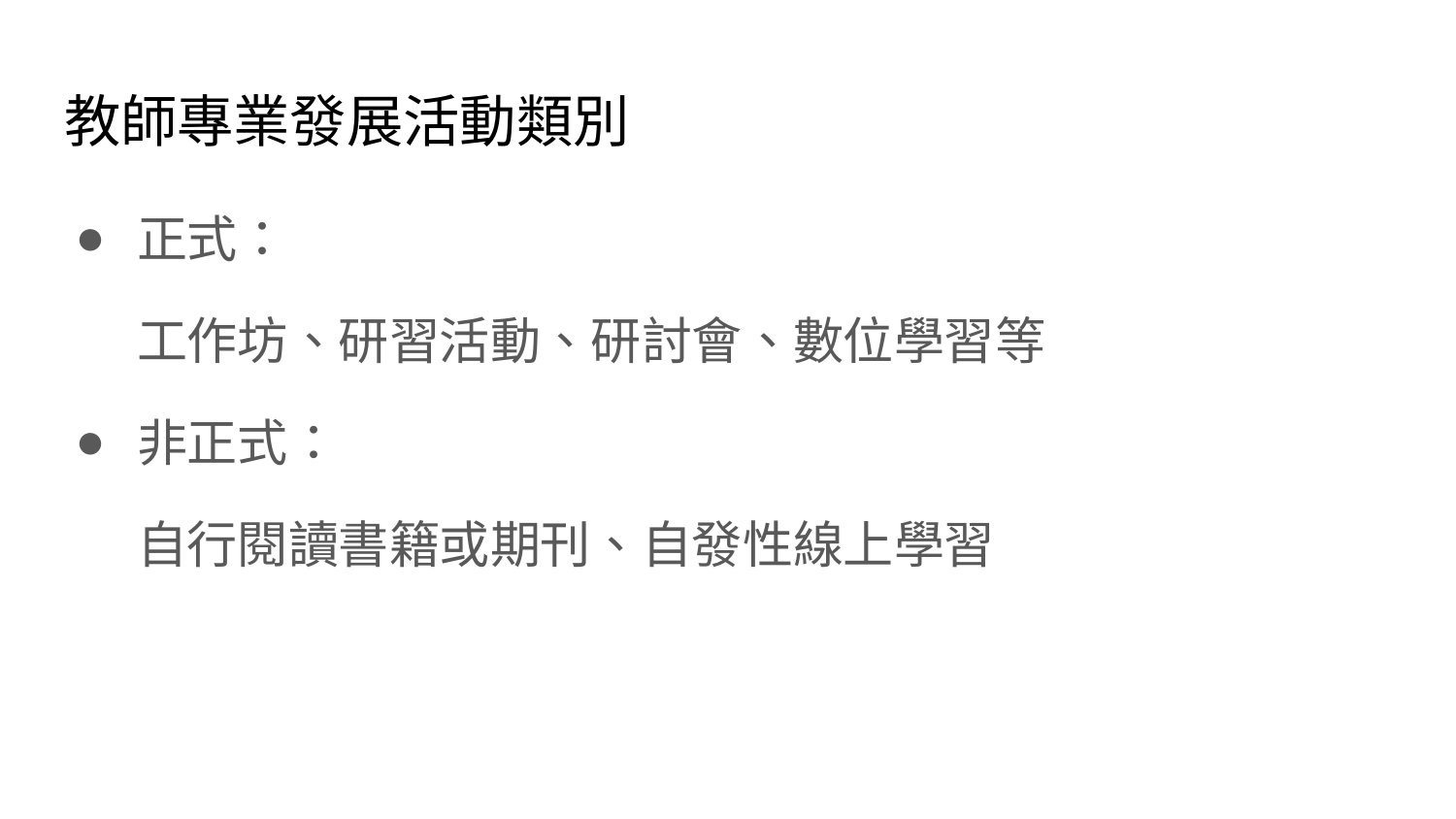

# 教師專業發展活動類別
正式：
工作坊、研習活動、研討會、數位學習等
非正式：
自行閱讀書籍或期刊、自發性線上學習